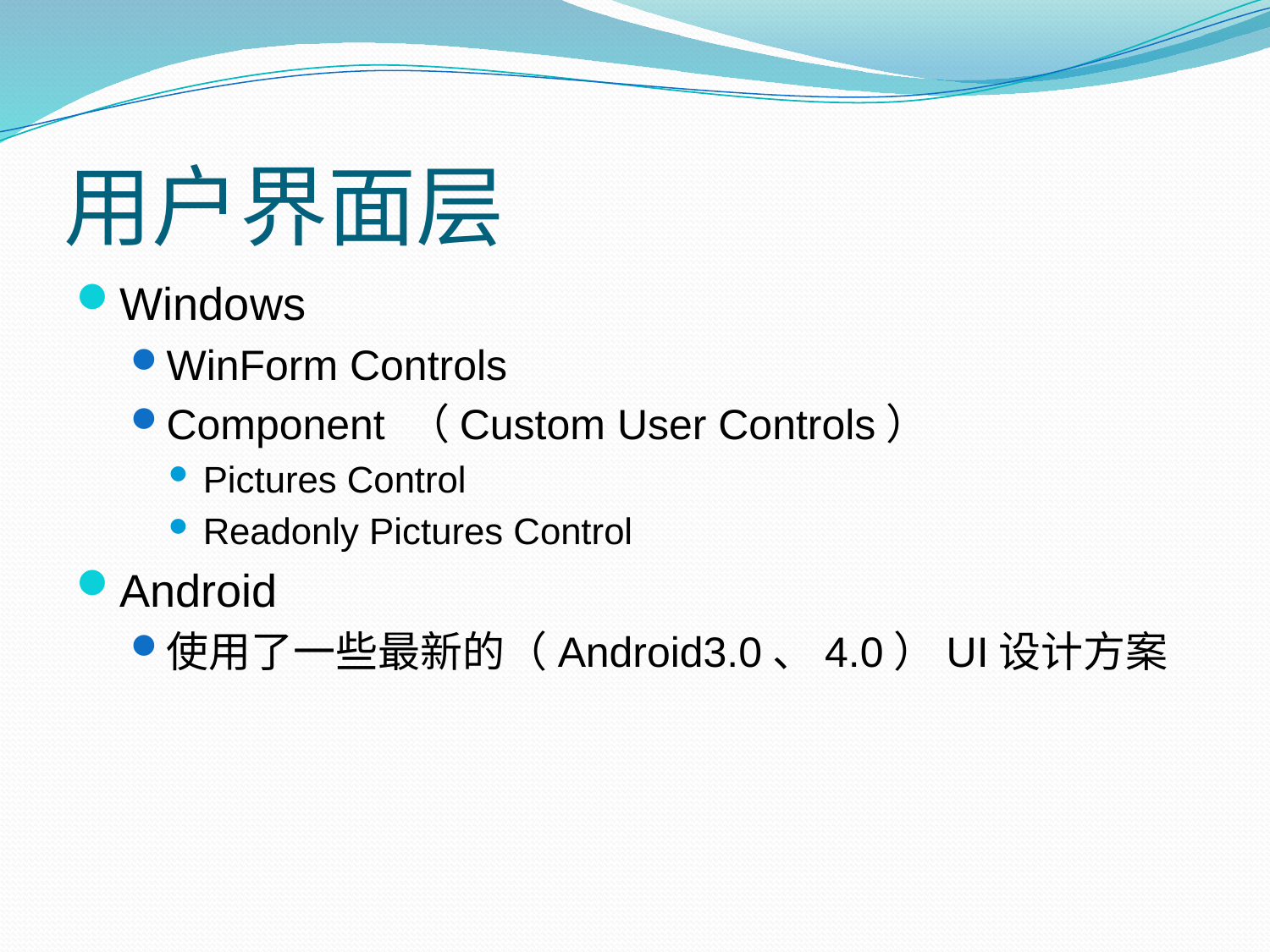

# 用户界面层
Windows
WinForm Controls
Component （Custom User Controls）
Pictures Control
Readonly Pictures Control
Android
使用了一些最新的（Android3.0、4.0）UI设计方案